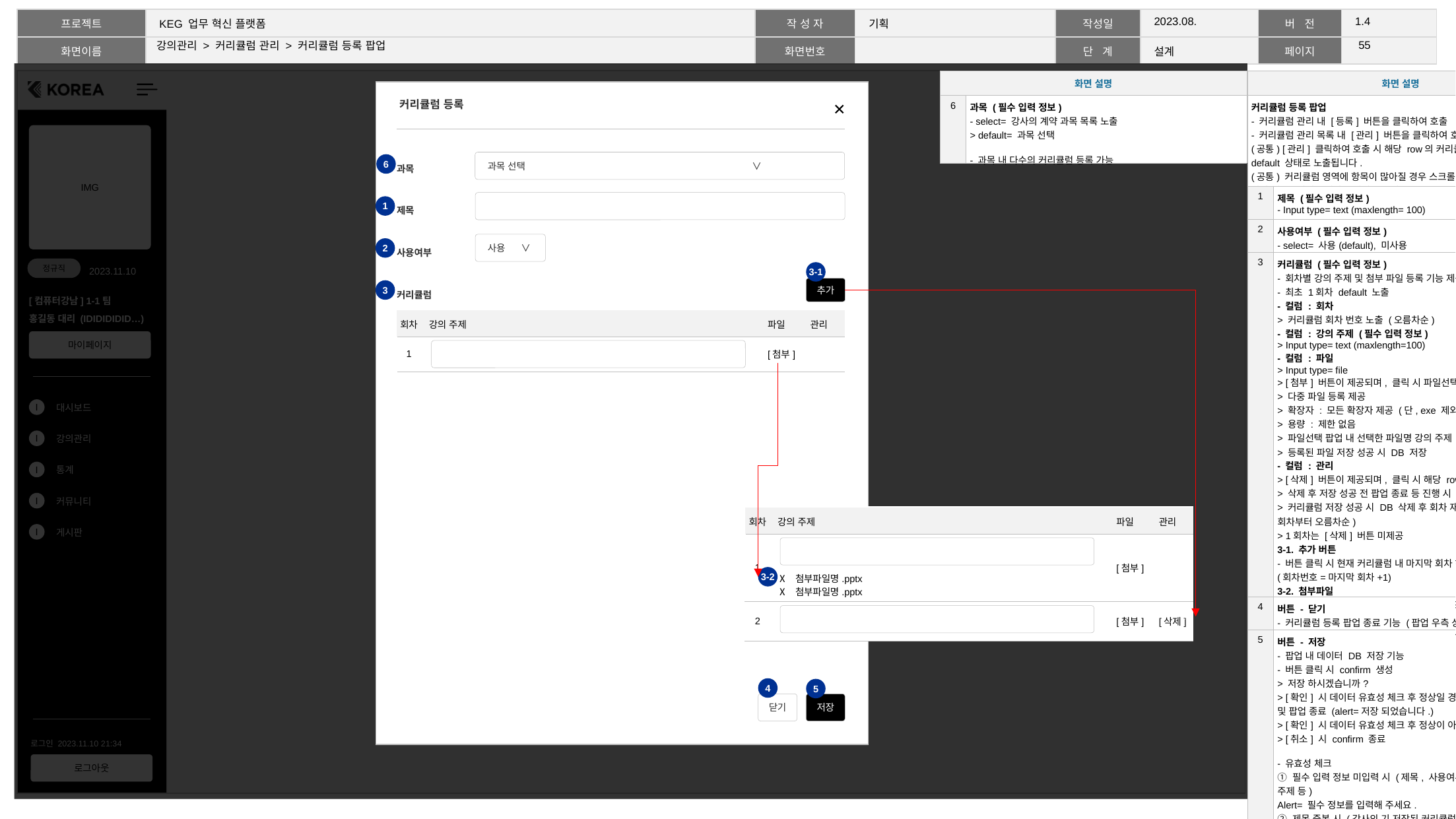

55

# 강의관리 > 커리큘럼 관리 > 커리큘럼 등록 팝업

| 화면 설명 |  |
| --- | --- |
| 6 | 과목 (필수 입력 정보) - select= 강사의 계약 과목 목록 노출 > default= 과목 선택 - 과목 내 다수의 커리큘럼 등록 가능 |
| 화면 설명 |  |
| --- | --- |
| 커리큘럼 등록 팝업 - 커리큘럼 관리 내 [등록] 버튼을 클릭하여 호출 - 커리큘럼 관리 목록 내 [관리] 버튼을 클릭하여 호출 (공통) [관리] 클릭하여 호출 시 해당 row의 커리큘럼 내 설정된 정보가 default 상태로 노출됩니다. (공통) 커리큘럼 영역에 항목이 많아질 경우 스크롤 생성되며, 스크롤 시 하단 버튼(닫기, 저장) 영역은 고정 |  |
| 1 | 제목 (필수 입력 정보) - Input type= text (maxlength= 100) |
| 2 | 사용여부 (필수 입력 정보) - select= 사용(default), 미사용 |
| 3 | 커리큘럼 (필수 입력 정보) - 회차별 강의 주제 및 첨부 파일 등록 기능 제공 - 최초 1회차 default 노출 - 컬럼 : 회차 > 커리큘럼 회차 번호 노출 (오름차순) - 컬럼 : 강의 주제 (필수 입력 정보) > Input type= text (maxlength=100) - 컬럼 : 파일 > Input type= file > [첨부] 버튼이 제공되며, 클릭 시 파일선택 팝업 호출 > 다중 파일 등록 제공 > 확장자 : 모든 확장자 제공 (단, exe 제외) > 용량 : 제한 없음 > 파일선택 팝업 내 선택한 파일명 강의 주제 input 하단 노출 > 등록된 파일 저장 성공 시 DB 저장 - 컬럼 : 관리 > [삭제] 버튼이 제공되며, 클릭 시 해당 row의 회차 정보 삭제 > 삭제 후 저장 성공 전 팝업 종료 등 진행 시 DB 저장 없음 > 커리큘럼 저장 성공 시 DB 삭제 후 회차 재정렬 (순서대로 1회차부터 오름차순) > 1회차는 [삭제] 버튼 미제공 3-1. 추가 버튼 - 버튼 클릭 시 현재 커리큘럼 내 마지막 회차 하단에 다음 회차 생성 (회차번호=마지막 회차+1) 3-2. 첨부파일 - 첨부 버튼을 클릭하여 파일 업로드 시 업로드된 파일정보 노출 (파일명 + 확장자) - 첨부파일 삭제(Ⅹ) 버튼이 제공되며, 클릭 시 첨부파일 목록에서 삭제 (저장 성공 시 DB에서 삭제) |
| 4 | 버튼 - 닫기 - 커리큘럼 등록 팝업 종료 기능 (팝업 우측 상단 X 동일) |
| 5 | 버튼 - 저장 - 팝업 내 데이터 DB 저장 기능 - 버튼 클릭 시 confirm 생성 > 저장 하시겠습니까? > [확인] 시 데이터 유효성 체크 후 정상일 경우 DB 저장 후 alert 및 팝업 종료 (alert=저장 되었습니다.) > [확인] 시 데이터 유효성 체크 후 정상이 아닐 시 alert > [취소] 시 confirm 종료 - 유효성 체크 ① 필수 입력 정보 미입력 시 (제목, 사용여부, 커리큘럼 내 강의 주제 등) Alert= 필수 정보를 입력해 주세요. ② 제목 중복 시 (강사의 기 저장된 커리큘럼 내 동일 제목 존재) Alert= 동일한 제목의 커리큘럼이 존재합니다. ※ DB 저장 성공 시 커리큘럼 관리 목록 새로고침 |
커리큘럼 등록
과목
제목
사용여부
커리큘럼
과목 선택                                                                                      ∨
6

1
사용      ∨
2
3-1
추가
3
| 회차 | 강의 주제 | 파일 | 관리 |
| --- | --- | --- | --- |
| 1 |  | [첨부] |  |

.
| 회차 | 강의 주제 | 파일 | 관리 |
| --- | --- | --- | --- |
| 1 | Ⅹ 첨부파일명.pptx Ⅹ 첨부파일명.pptx | [첨부] |  |
| 2 |  | [첨부] | [삭제] |

3-2

.
4
5
닫기
저장